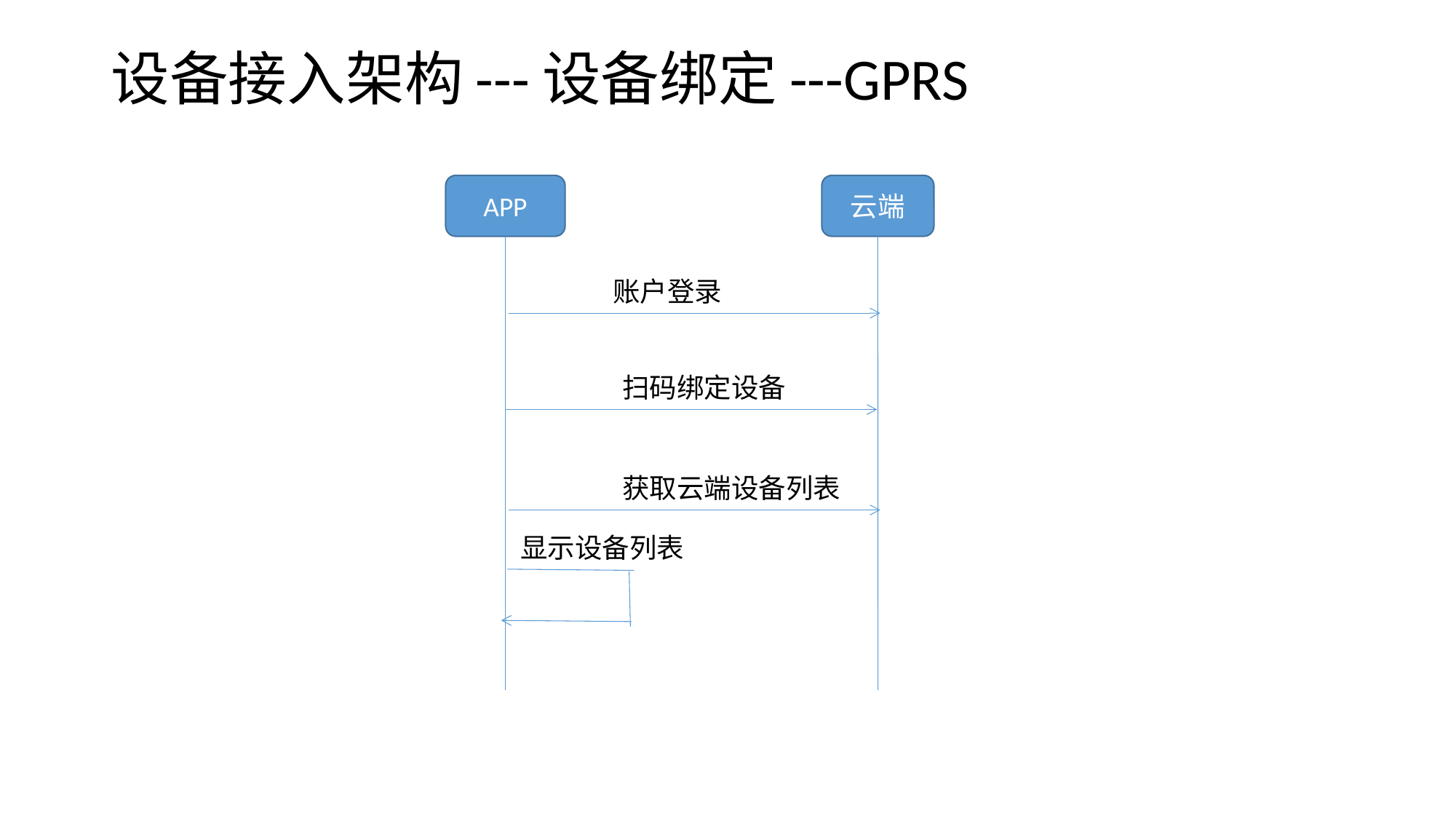

# 设备接入架构---设备绑定---GPRS
APP
云端
账户登录
扫码绑定设备
获取云端设备列表
显示设备列表